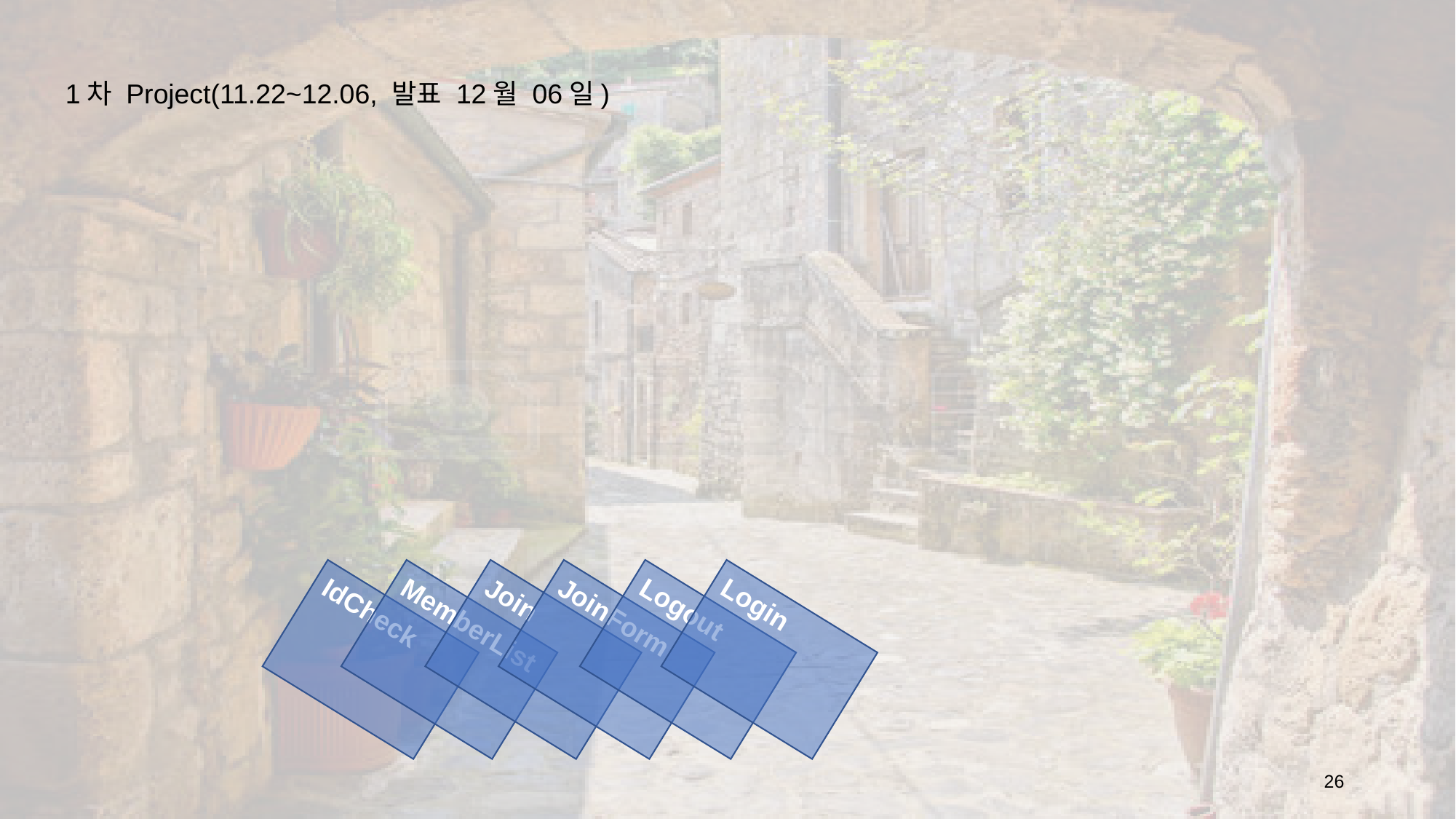

1차 Project(11.22~12.06, 발표 12월 06일)
MemberList
JoinForm
Login
IdCheck
Join
Logout
26